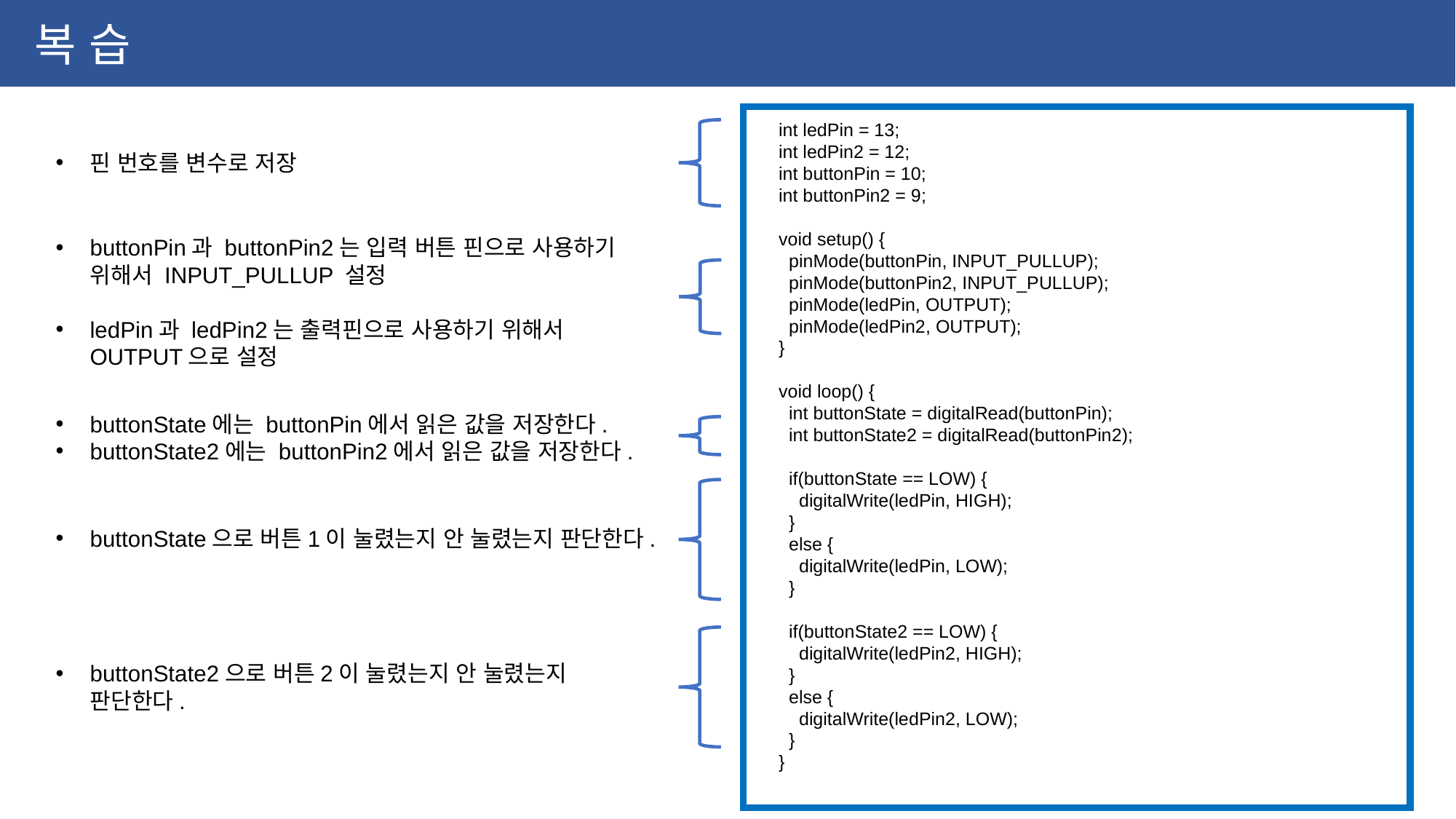

복 습

int ledPin = 13;
int ledPin2 = 12;
int buttonPin = 10;
int buttonPin2 = 9;

void setup() {
  pinMode(buttonPin, INPUT_PULLUP);
  pinMode(buttonPin2, INPUT_PULLUP);
  pinMode(ledPin, OUTPUT);
  pinMode(ledPin2, OUTPUT);
}

void loop() {
  int buttonState = digitalRead(buttonPin);
  int buttonState2 = digitalRead(buttonPin2);

  if(buttonState == LOW) {
    digitalWrite(ledPin, HIGH);
  }
  else {
    digitalWrite(ledPin, LOW);
  }

  if(buttonState2 == LOW) {
    digitalWrite(ledPin2, HIGH);
  }
  else {
    digitalWrite(ledPin2, LOW);
  }
}

핀 번호를 변수로 저장
buttonPin과 buttonPin2는 입력 버튼 핀으로 사용하기 위해서 INPUT_PULLUP 설정

ledPin과 ledPin2는 출력핀으로 사용하기 위해서 OUTPUT으로 설정

buttonState에는 buttonPin에서 읽은 값을 저장한다.
buttonState2에는 buttonPin2에서 읽은 값을 저장한다.

buttonState으로 버튼1이 눌렸는지 안 눌렸는지 판단한다.

buttonState2으로 버튼2이 눌렸는지 안 눌렸는지 판단한다.